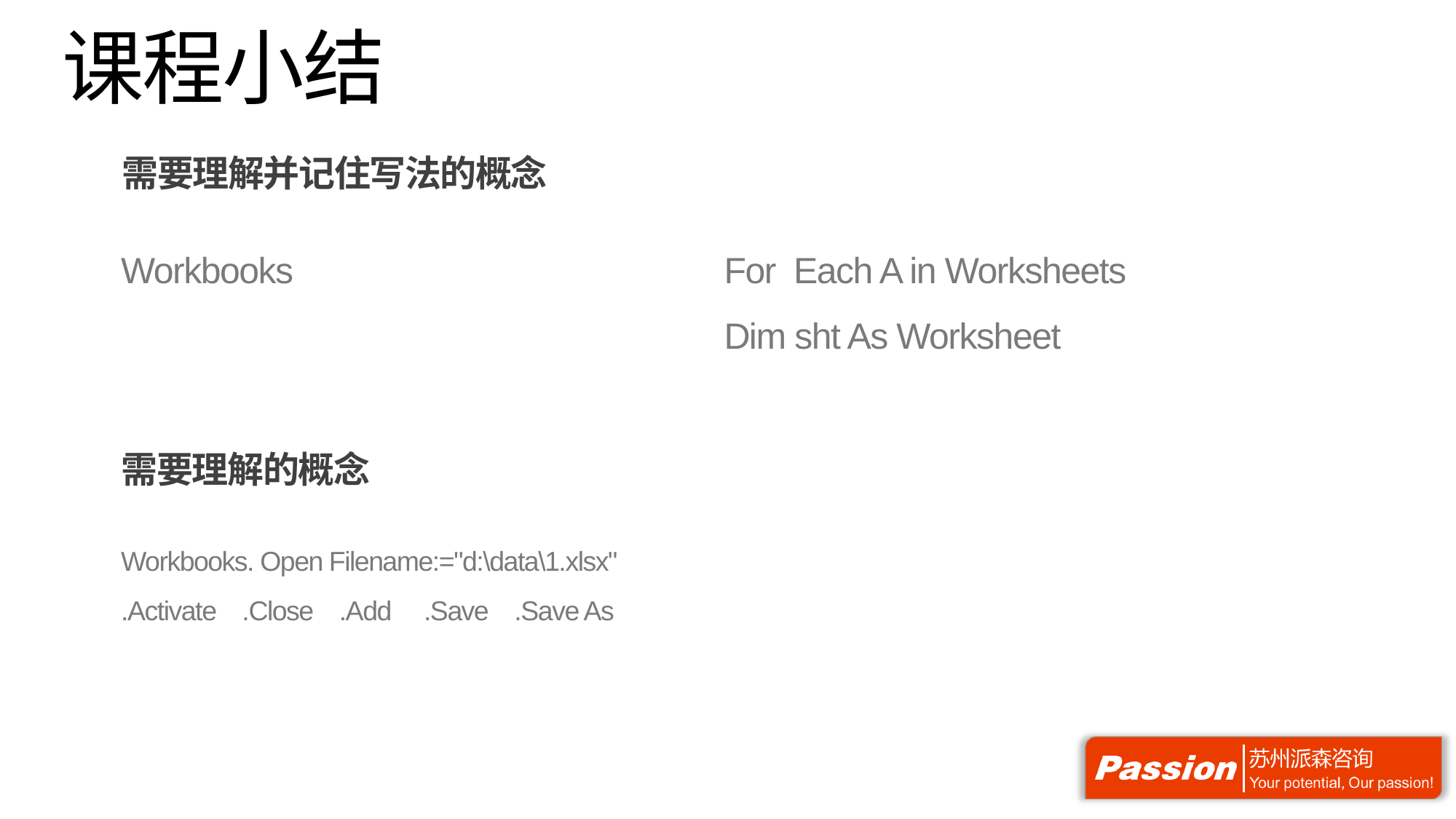

# 课程小结
需要理解并记住写法的概念
For  Each A in Worksheets
Dim sht As Worksheet
Workbooks

需要理解的概念
Workbooks. Open Filename:="d:\data\1.xlsx"
.Activate    .Close    .Add     .Save    .Save As